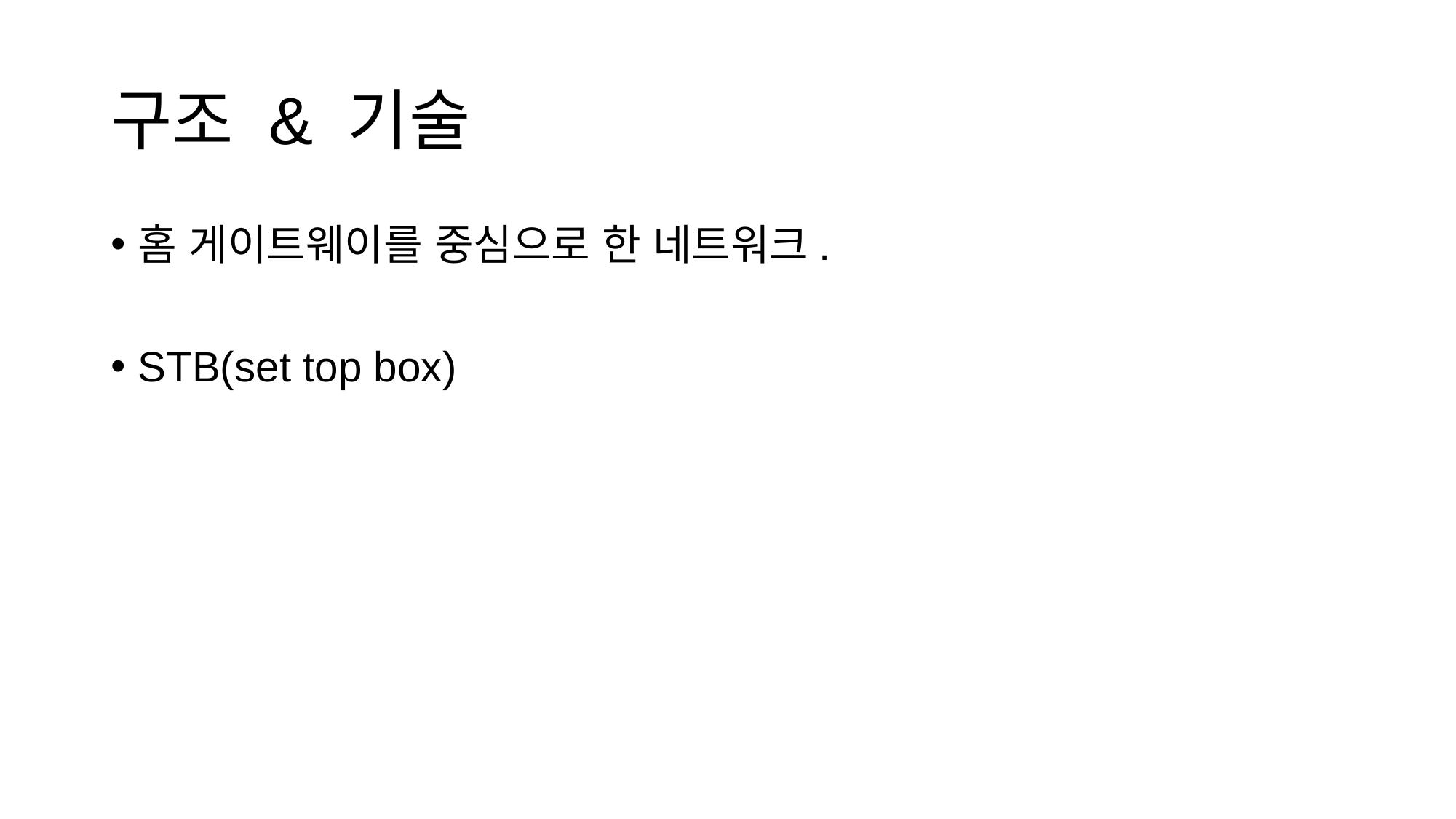

# 구조 & 기술
홈 게이트웨이를 중심으로 한 네트워크.

STB(set top box)